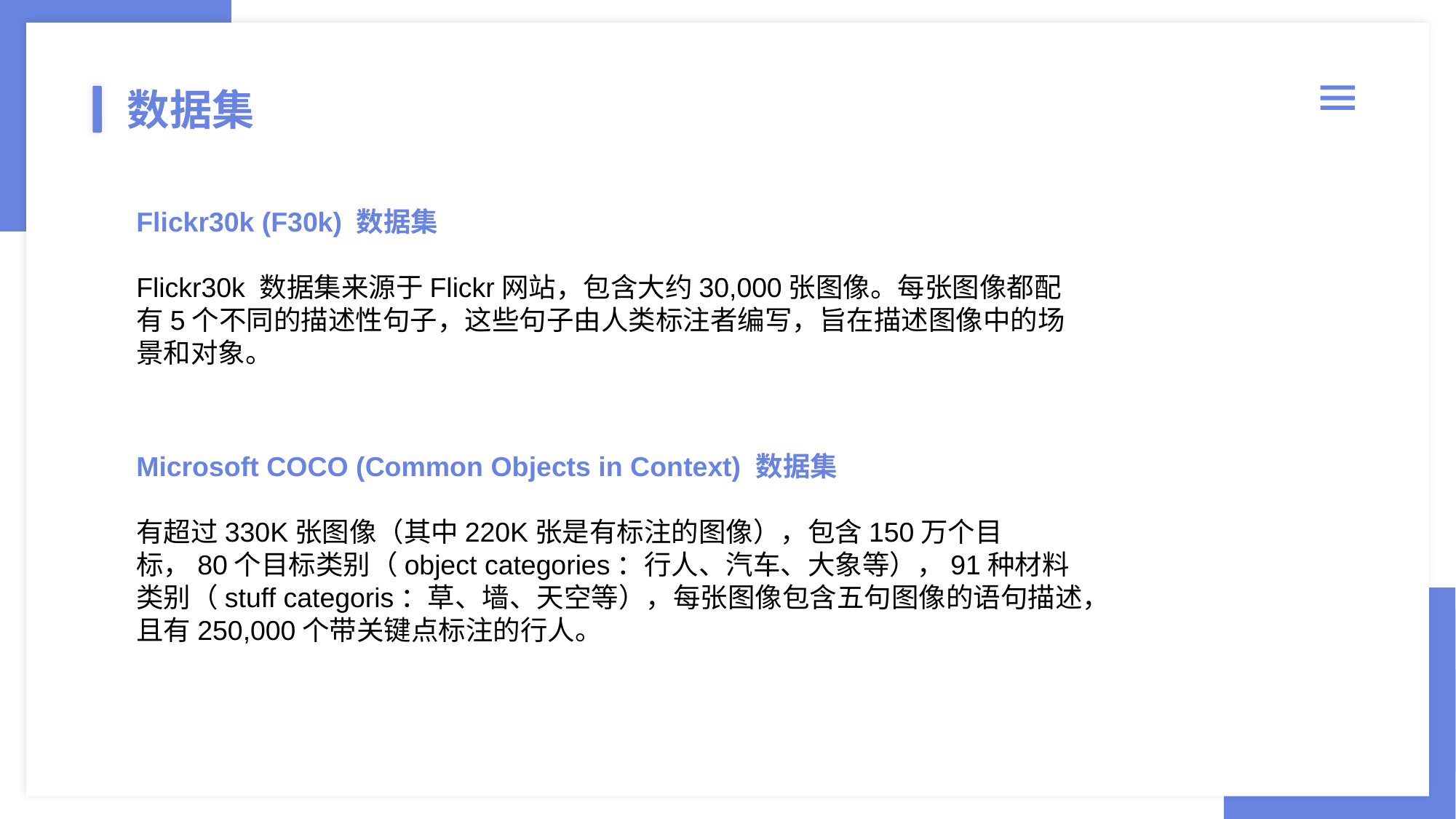

数据集

Flickr30k (F30k) 数据集

Flickr30k 数据集来源于Flickr网站，包含大约30,000张图像。每张图像都配有5个不同的描述性句子，这些句子由人类标注者编写，旨在描述图像中的场景和对象。
Microsoft COCO (Common Objects in Context) 数据集

有超过330K张图像（其中220K张是有标注的图像），包含150万个目标，80个目标类别（object categories：行人、汽车、大象等），91种材料类别（stuff categoris：草、墙、天空等），每张图像包含五句图像的语句描述，且有250,000个带关键点标注的行人。